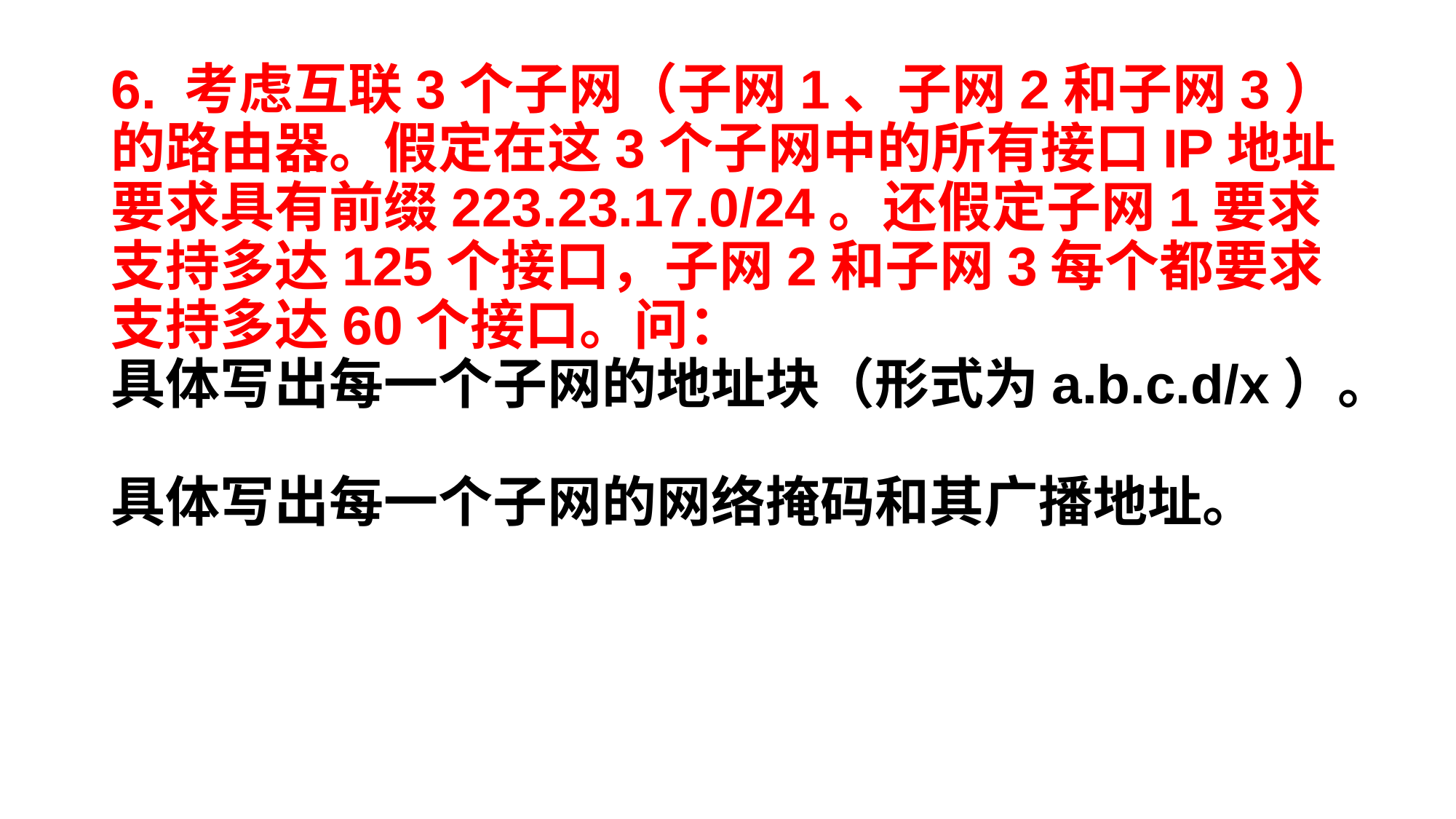

# 6. 考虑互联3个子网（子网1、子网2和子网3）的路由器。假定在这3个子网中的所有接口IP地址要求具有前缀223.23.17.0/24。还假定子网1要求支持多达125个接口，子网2和子网3每个都要求支持多达60个接口。问： 具体写出每一个子网的地址块（形式为a.b.c.d/x）。 具体写出每一个子网的网络掩码和其广播地址。